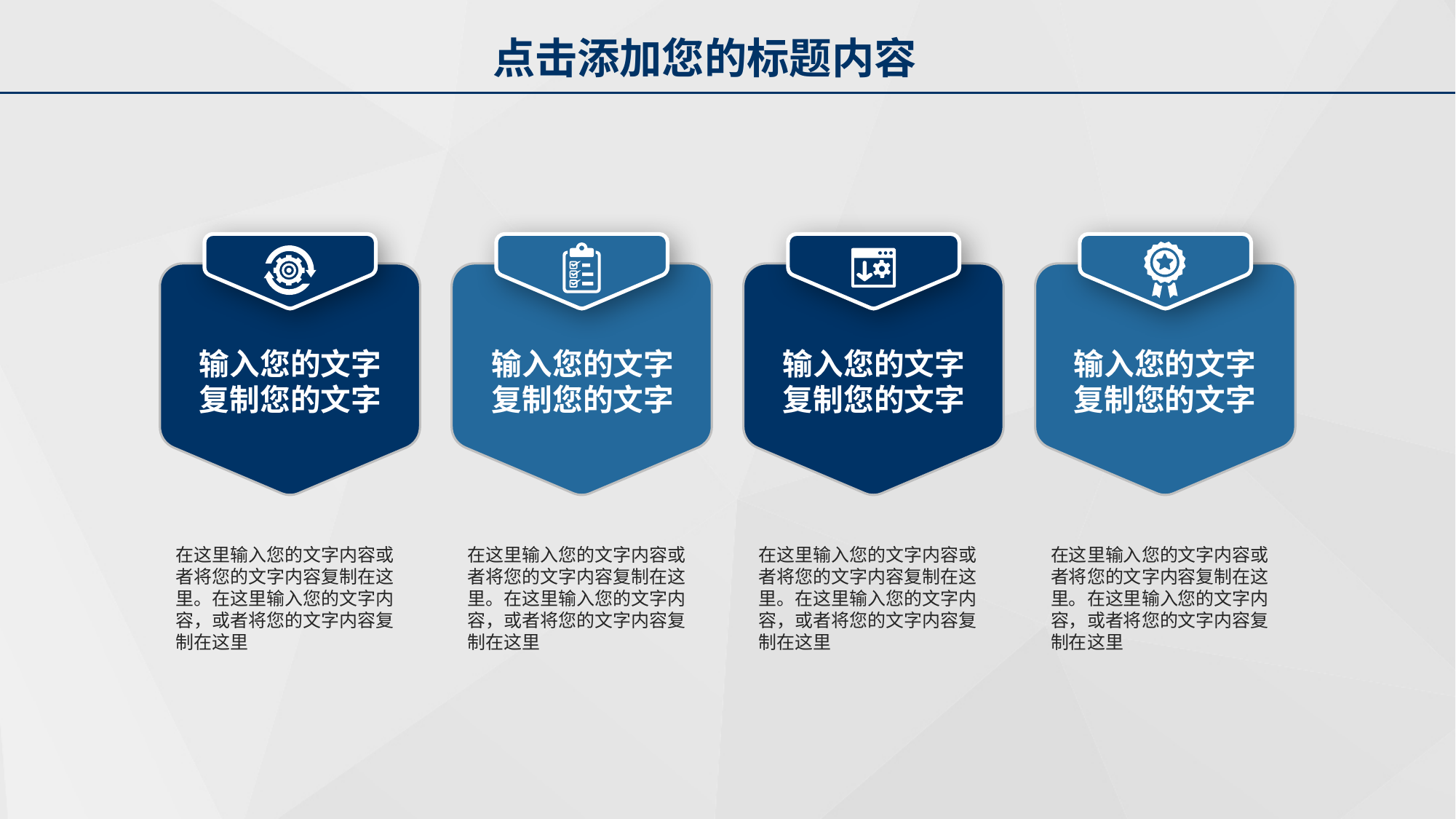

点击添加您的标题内容

输入您的文字
复制您的文字
输入您的文字
复制您的文字
输入您的文字
复制您的文字
输入您的文字
复制您的文字
在这里输入您的文字内容或者将您的文字内容复制在这里。在这里输入您的文字内容，或者将您的文字内容复制在这里
在这里输入您的文字内容或者将您的文字内容复制在这里。在这里输入您的文字内容，或者将您的文字内容复制在这里
在这里输入您的文字内容或者将您的文字内容复制在这里。在这里输入您的文字内容，或者将您的文字内容复制在这里
在这里输入您的文字内容或者将您的文字内容复制在这里。在这里输入您的文字内容，或者将您的文字内容复制在这里